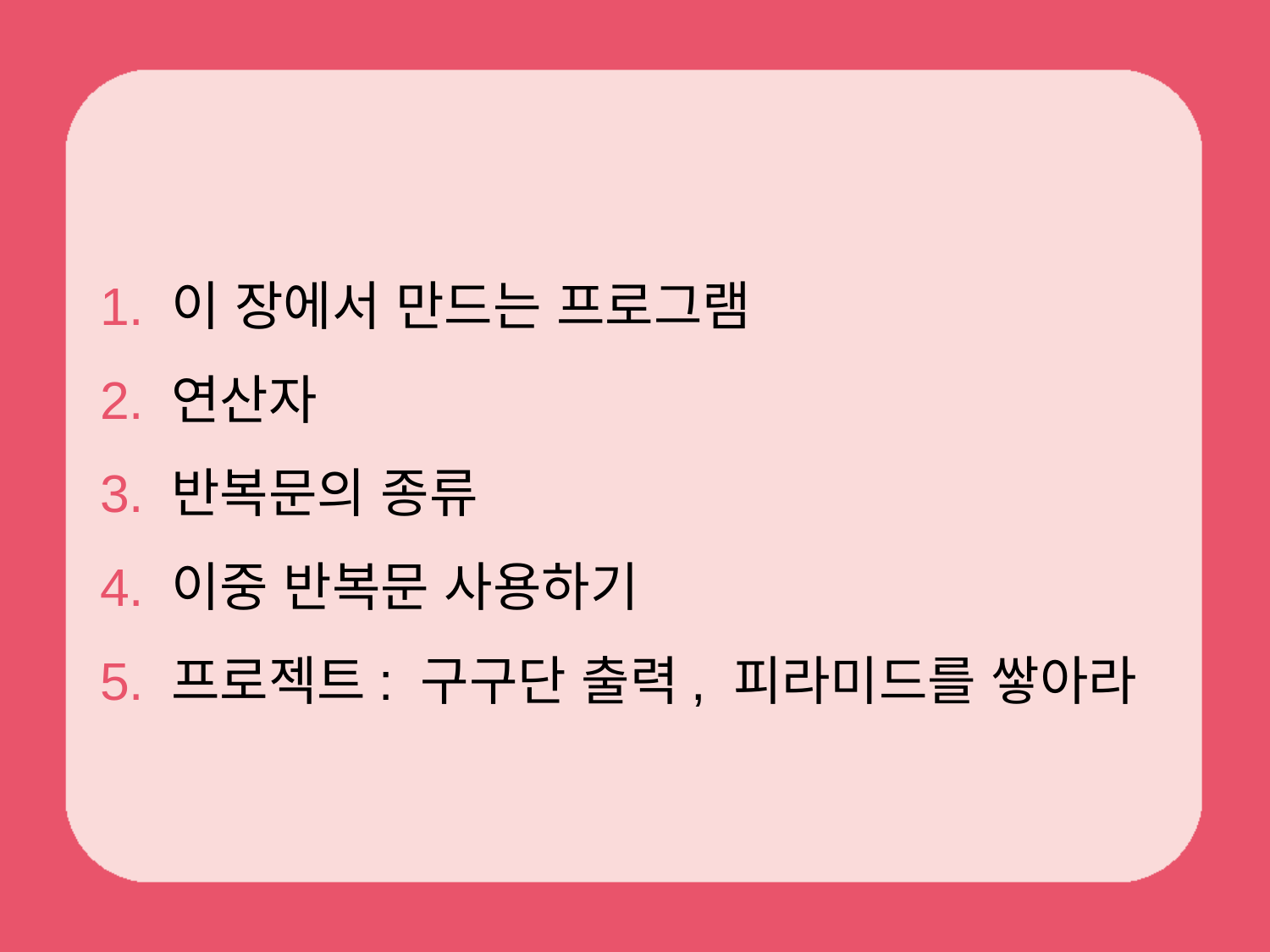

1. 이 장에서 만드는 프로그램
2. 연산자
3. 반복문의 종류
4. 이중 반복문 사용하기
5. 프로젝트: 구구단 출력, 피라미드를 쌓아라